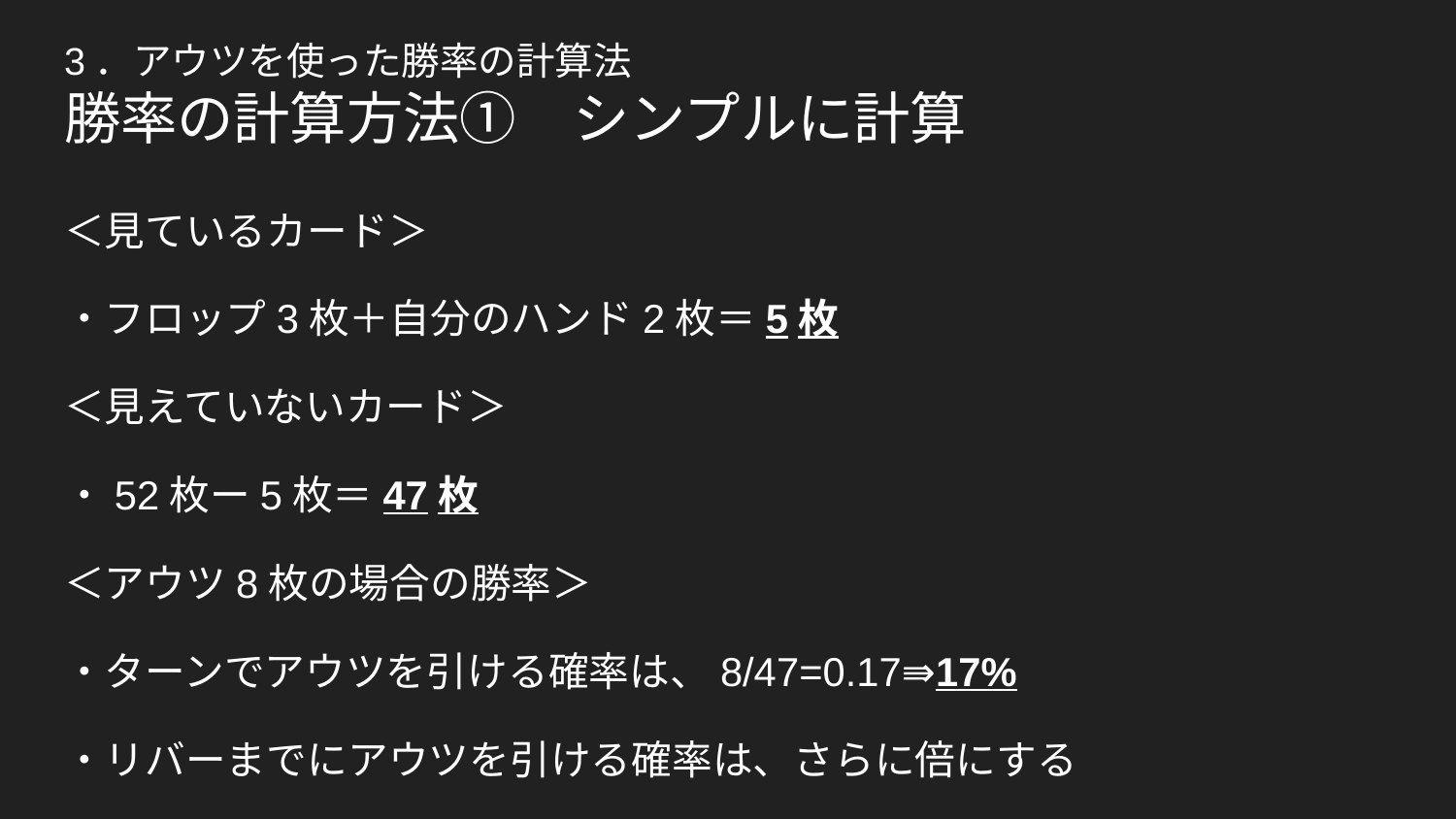

# 3．アウツを使った勝率の計算法
勝率の計算方法①　シンプルに計算
＜見ているカード＞
・フロップ3枚＋自分のハンド2枚＝5枚
＜見えていないカード＞
・52枚ー5枚＝47枚
＜アウツ8枚の場合の勝率＞
・ターンでアウツを引ける確率は、8/47=0.17⇛17%
・リバーまでにアウツを引ける確率は、さらに倍にする